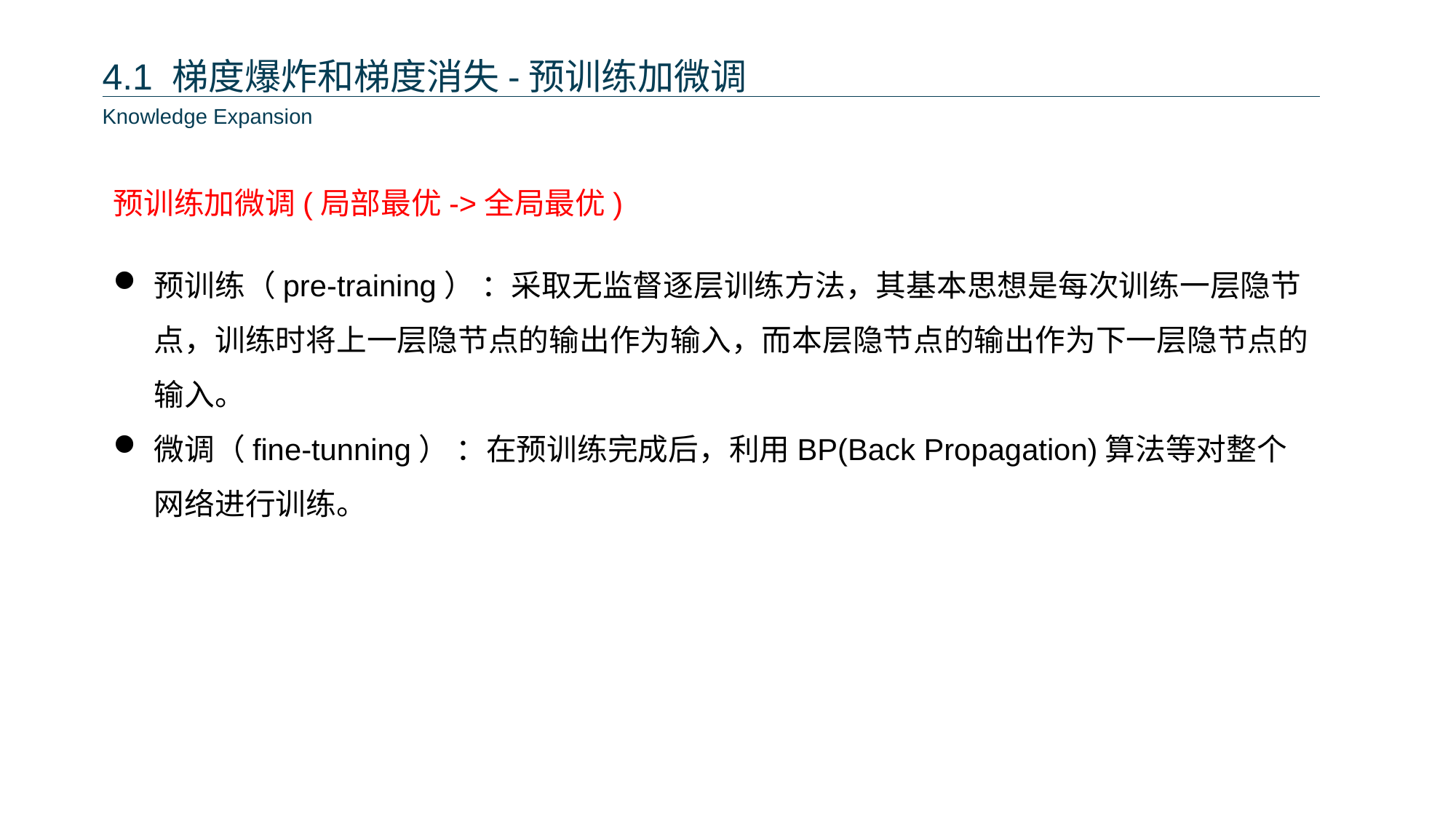

4.1 梯度爆炸和梯度消失-预训练加微调
Knowledge Expansion
预训练加微调(局部最优->全局最优)
预训练（pre-training） ：采取无监督逐层训练方法，其基本思想是每次训练一层隐节点，训练时将上一层隐节点的输出作为输入，而本层隐节点的输出作为下一层隐节点的输入。
微调（fine-tunning） ：在预训练完成后，利用BP(Back Propagation)算法等对整个网络进行训练。